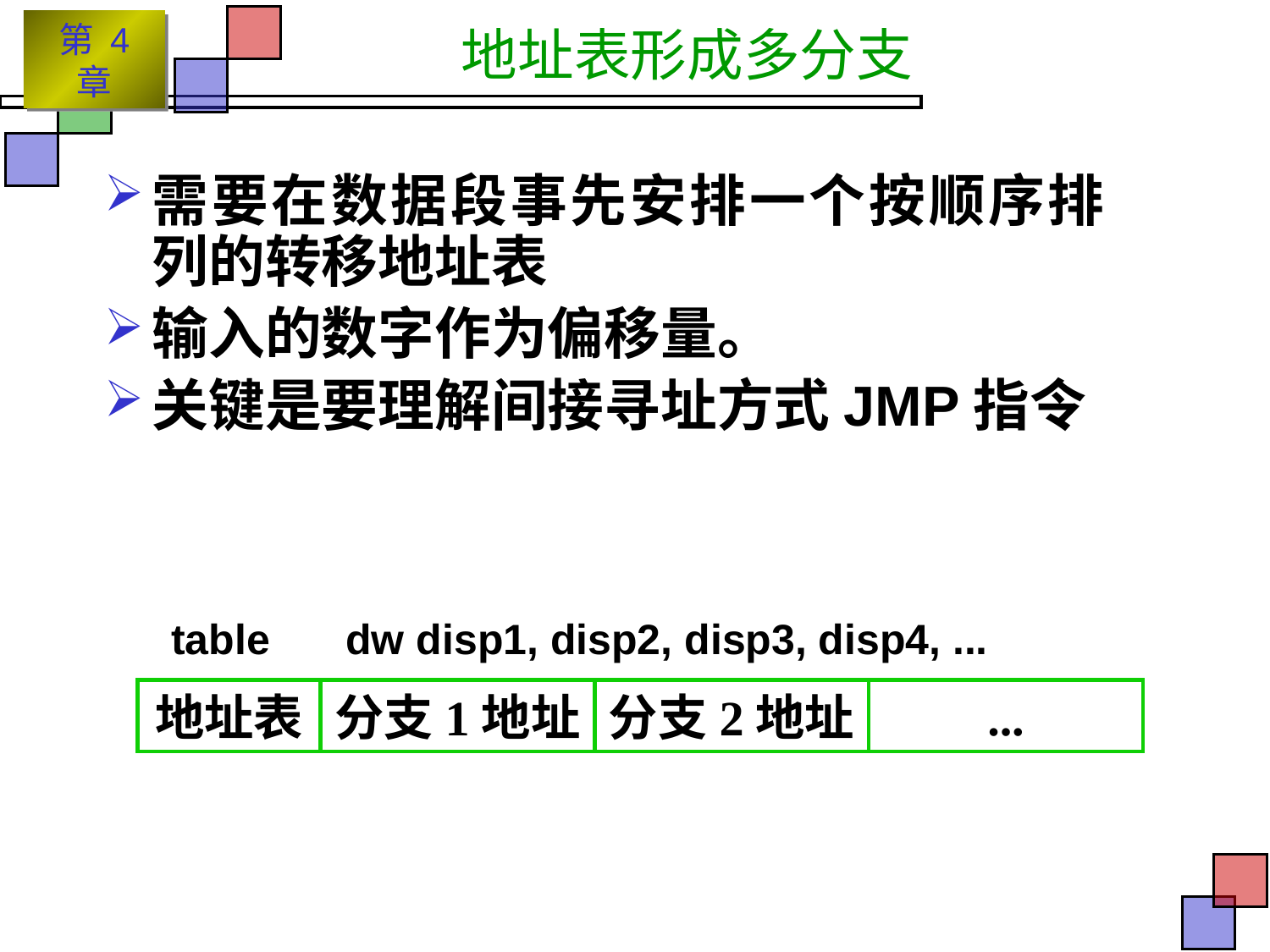

# 地址表形成多分支
需要在数据段事先安排一个按顺序排列的转移地址表
输入的数字作为偏移量。
关键是要理解间接寻址方式JMP指令
table	dw disp1, disp2, disp3, disp4, ...
地址表
分支1地址
分支2地址
...